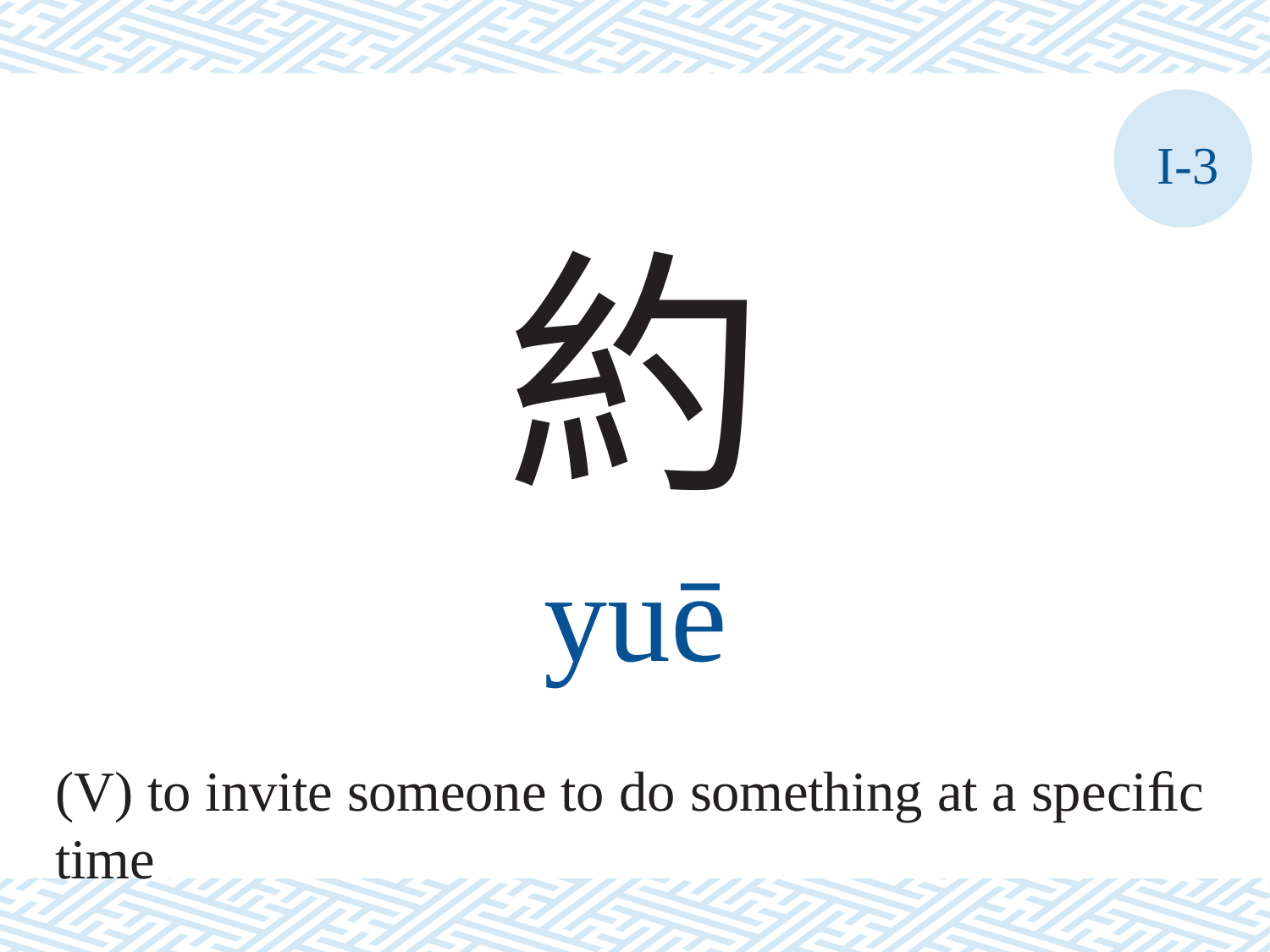

I-3
約
yuē

(V) to invite someone to do something at a speciﬁc time